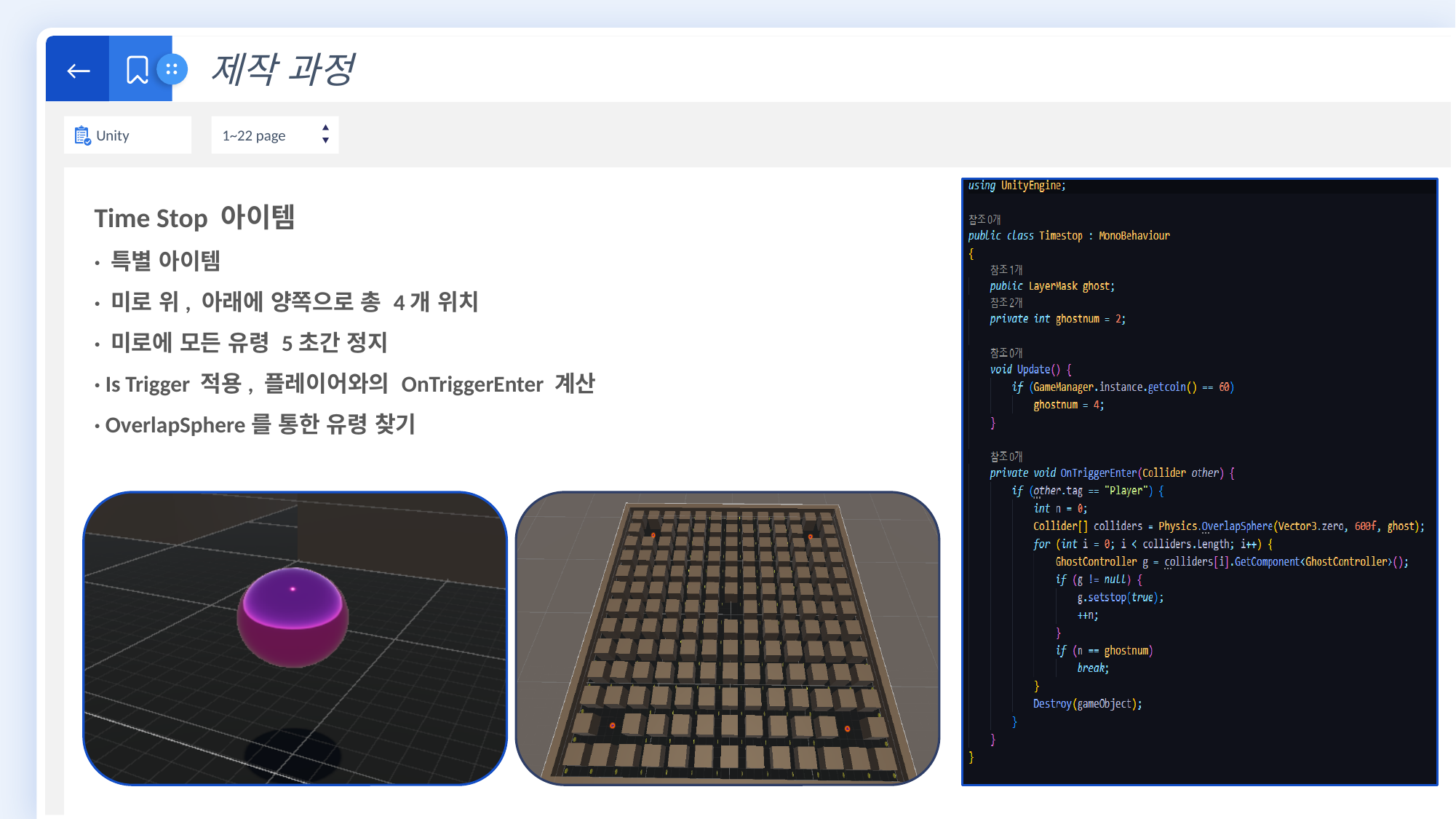

←

제작 과정
Unity
1~22 page

Time Stop 아이템
· 특별 아이템
· 미로 위, 아래에 양쪽으로 총 4개 위치
· 미로에 모든 유령 5초간 정지
· Is Trigger 적용, 플레이어와의 OnTriggerEnter 계산
· OverlapSphere를 통한 유령 찾기